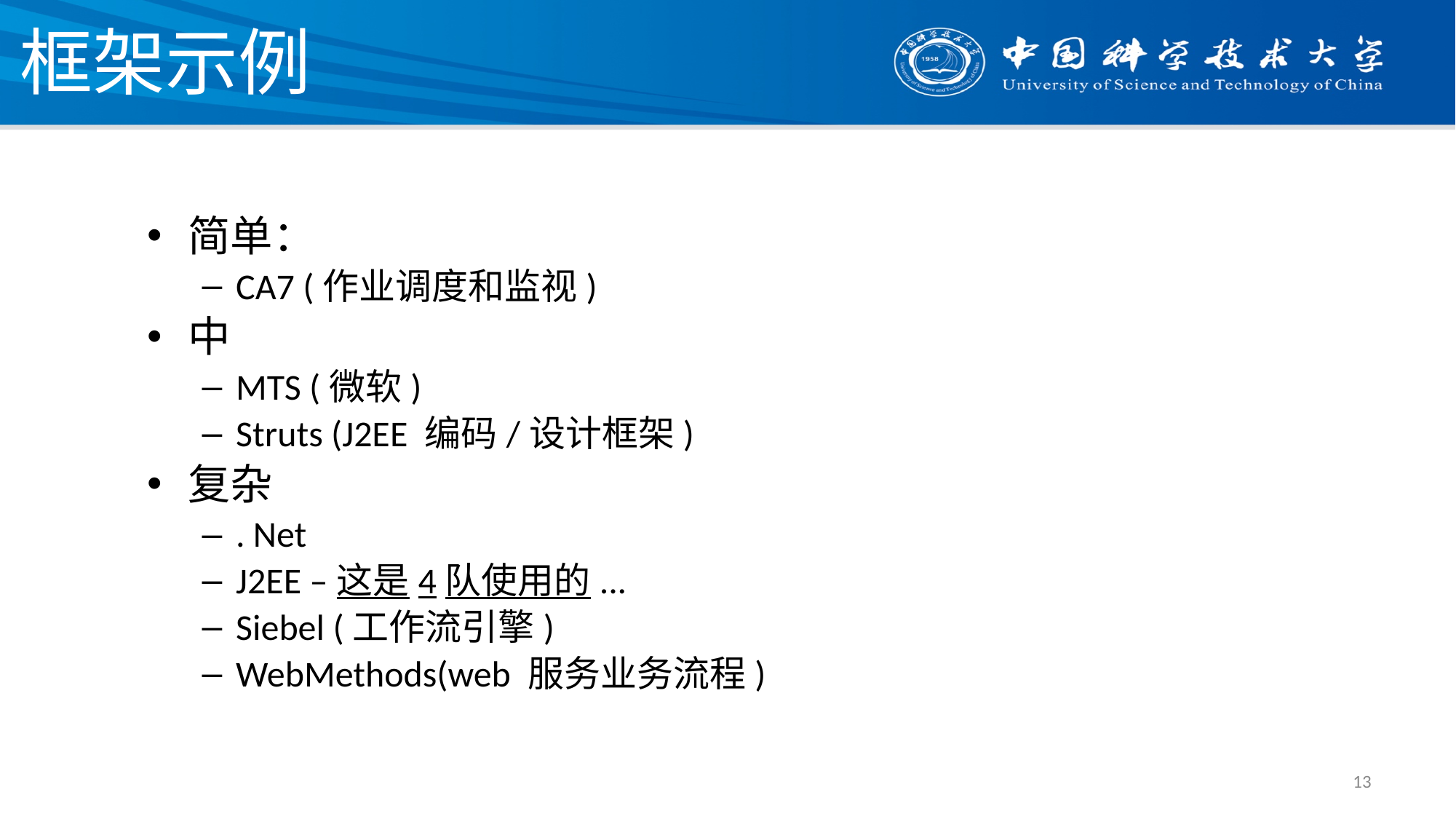

# 框架示例
简单：
CA7 (作业调度和监视)
中
MTS (微软)
Struts (J2EE 编码/设计框架)
复杂
. Net
J2EE –这是4队使用的...
Siebel (工作流引擎)
WebMethods(web 服务业务流程)

13